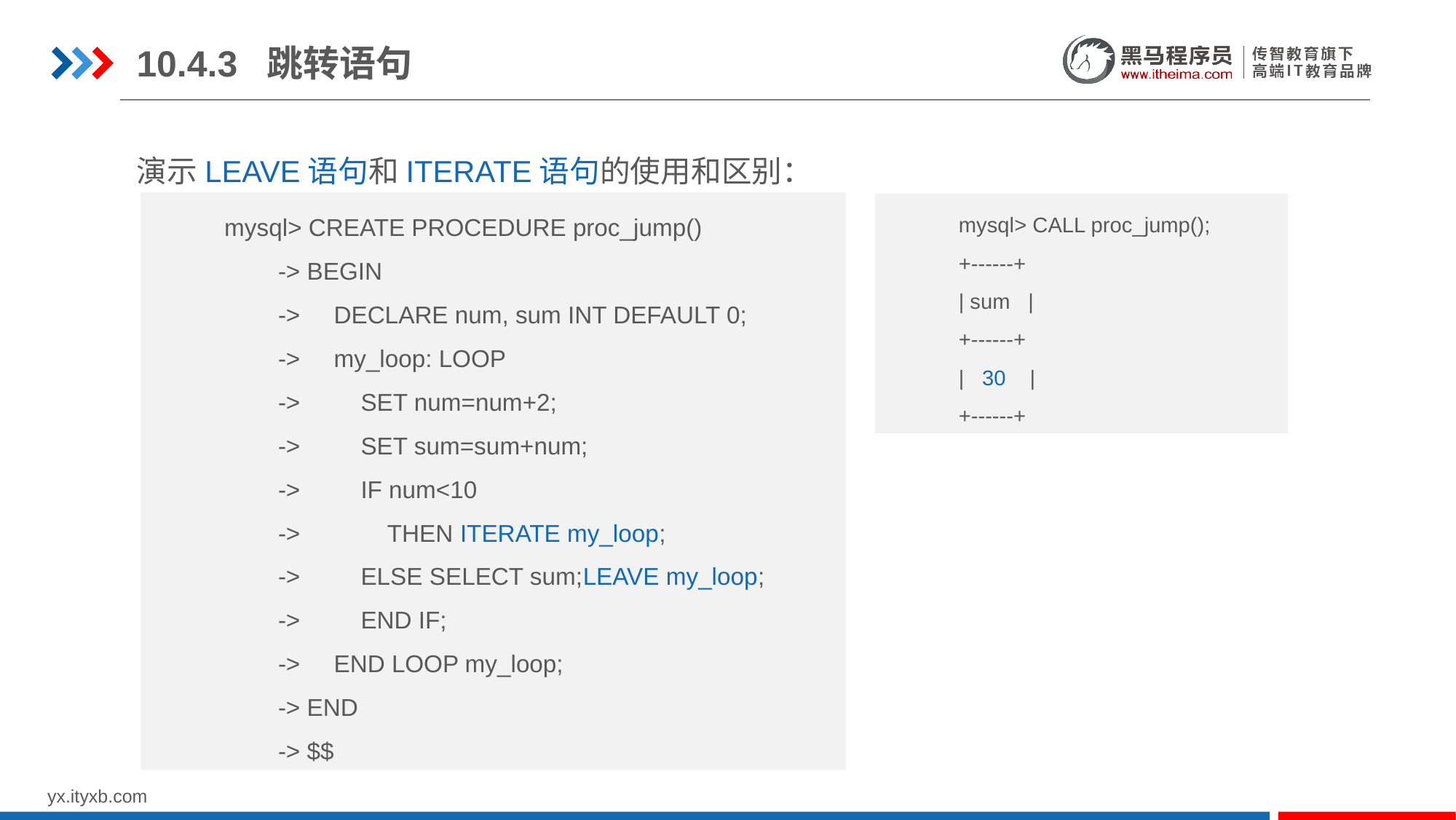

10.4.3  跳转语句
演示LEAVE语句和ITERATE语句的使用和区别：
mysql> CREATE PROCEDURE proc_jump()
        -> BEGIN
        ->     DECLARE num, sum INT DEFAULT 0;
        ->     my_loop: LOOP
        ->         SET num=num+2;
        ->         SET sum=sum+num;
        ->         IF num<10
        ->             THEN ITERATE my_loop;
        ->         ELSE SELECT sum;LEAVE my_loop;
        ->         END IF;
        ->     END LOOP my_loop;
        -> END
        -> $$
mysql> CALL proc_jump();
+------+
| sum   |
+------+
|   30    |
+------+